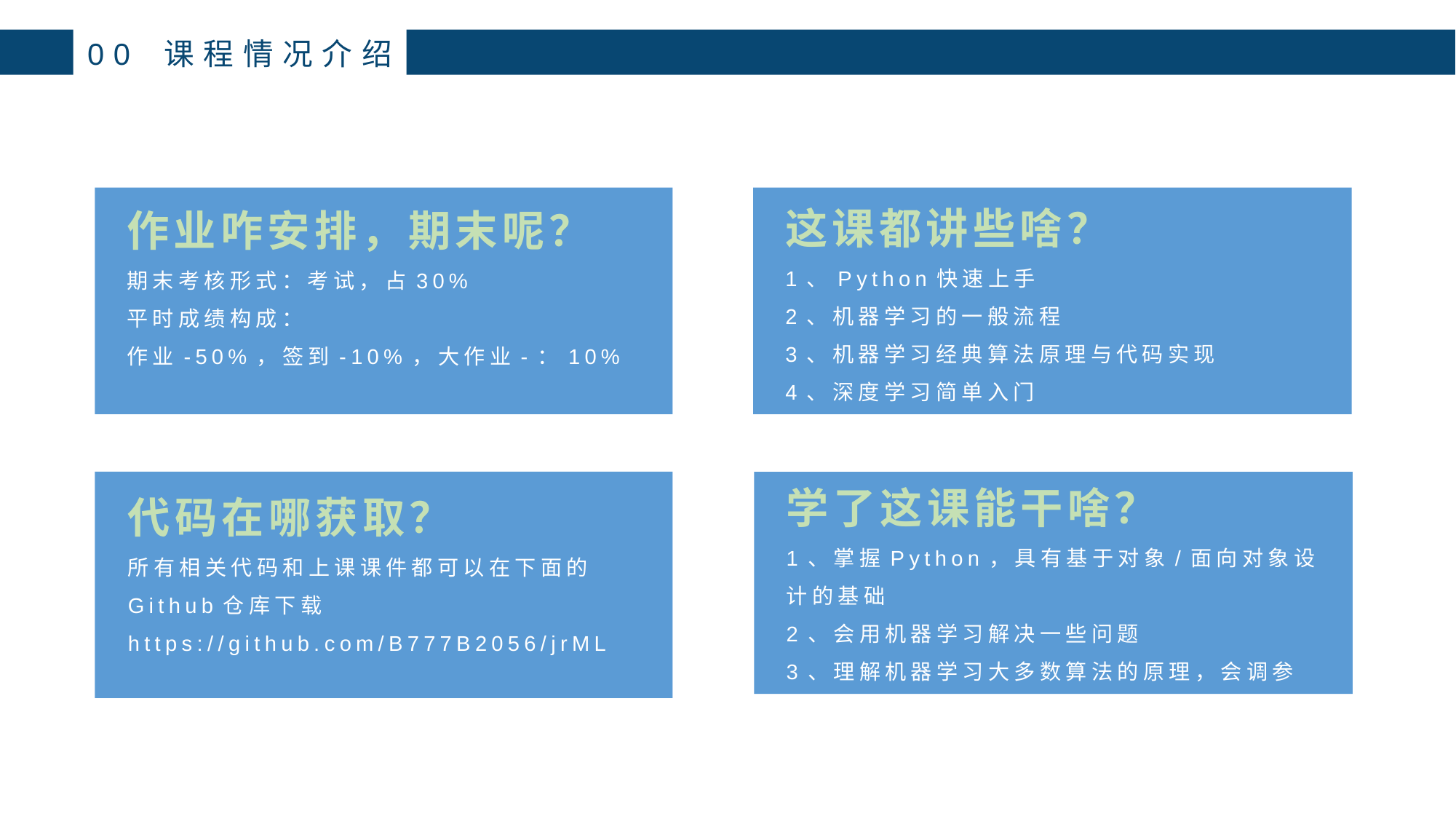

00 课程情况介绍

这课都讲些啥？
1、Python快速上手
2、机器学习的一般流程
3、机器学习经典算法原理与代码实现
4、深度学习简单入门
作业咋安排，期末呢？
期末考核形式：考试，占30%
平时成绩构成：
作业-50%，签到-10%，大作业-：10%

学了这课能干啥？
1、掌握Python，具有基于对象/面向对象设计的基础
2、会用机器学习解决一些问题
3、理解机器学习大多数算法的原理，会调参
代码在哪获取？
所有相关代码和上课课件都可以在下面的Github仓库下载
https://github.com/B777B2056/jrML